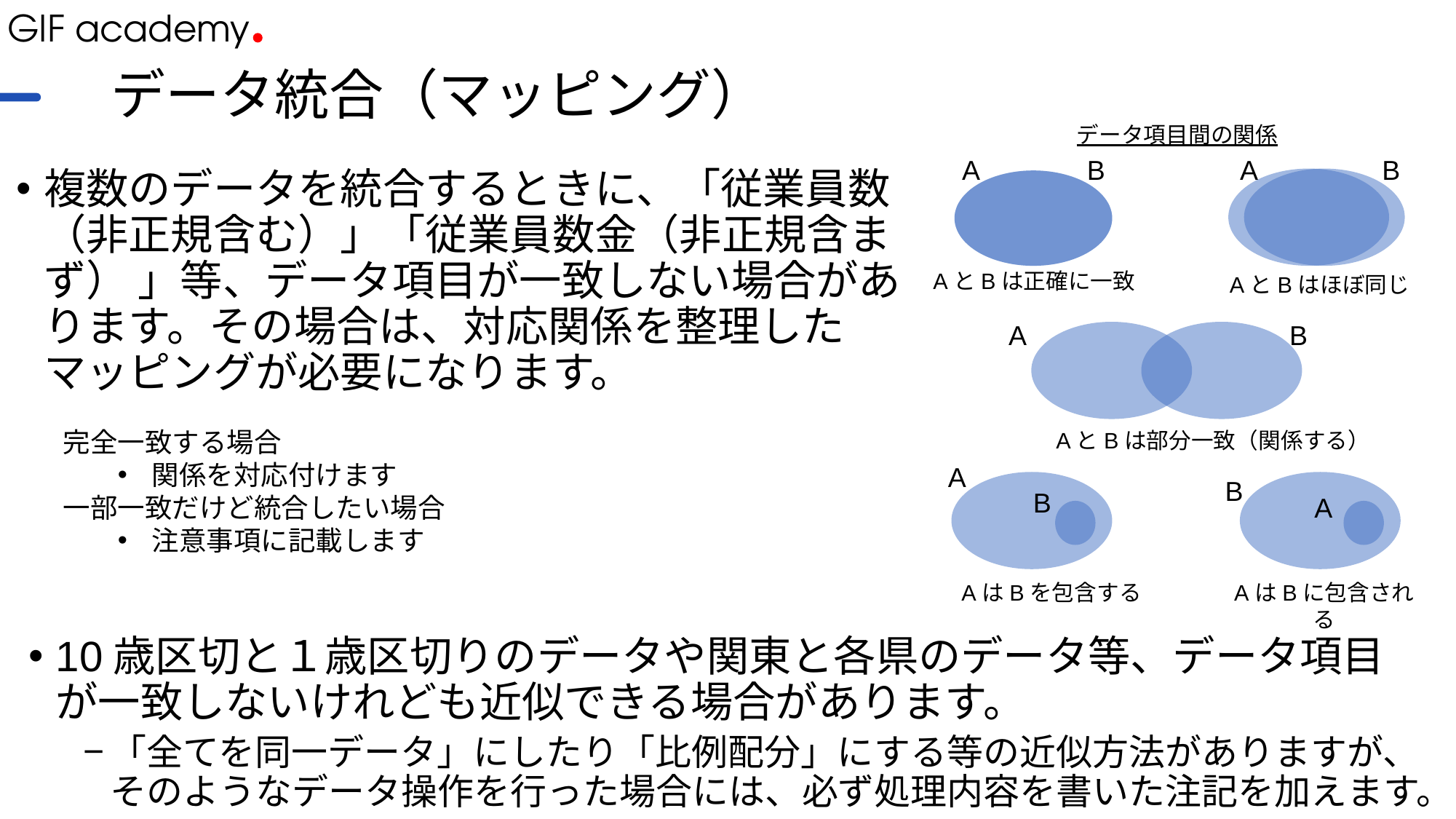

# データ統合（マッピング）
データ項目間の関係
A
B
A
B
複数のデータを統合するときに、「従業員数（非正規含む）」「従業員数金（非正規含まず） 」等、データ項目が一致しない場合があります。その場合は、対応関係を整理したマッピングが必要になります。

AとBは正確に一致
AとBはほぼ同じ
A
B

完全一致する場合
関係を対応付けます
一部一致だけど統合したい場合
注意事項に記載します
AとBは部分一致（関係する）
A
B

B
A

AはBに包含される
AはBを包含する
10歳区切と１歳区切りのデータや関東と各県のデータ等、データ項目が一致しないけれども近似できる場合があります。
「全てを同一データ」にしたり「比例配分」にする等の近似方法がありますが、そのようなデータ操作を行った場合には、必ず処理内容を書いた注記を加えます。